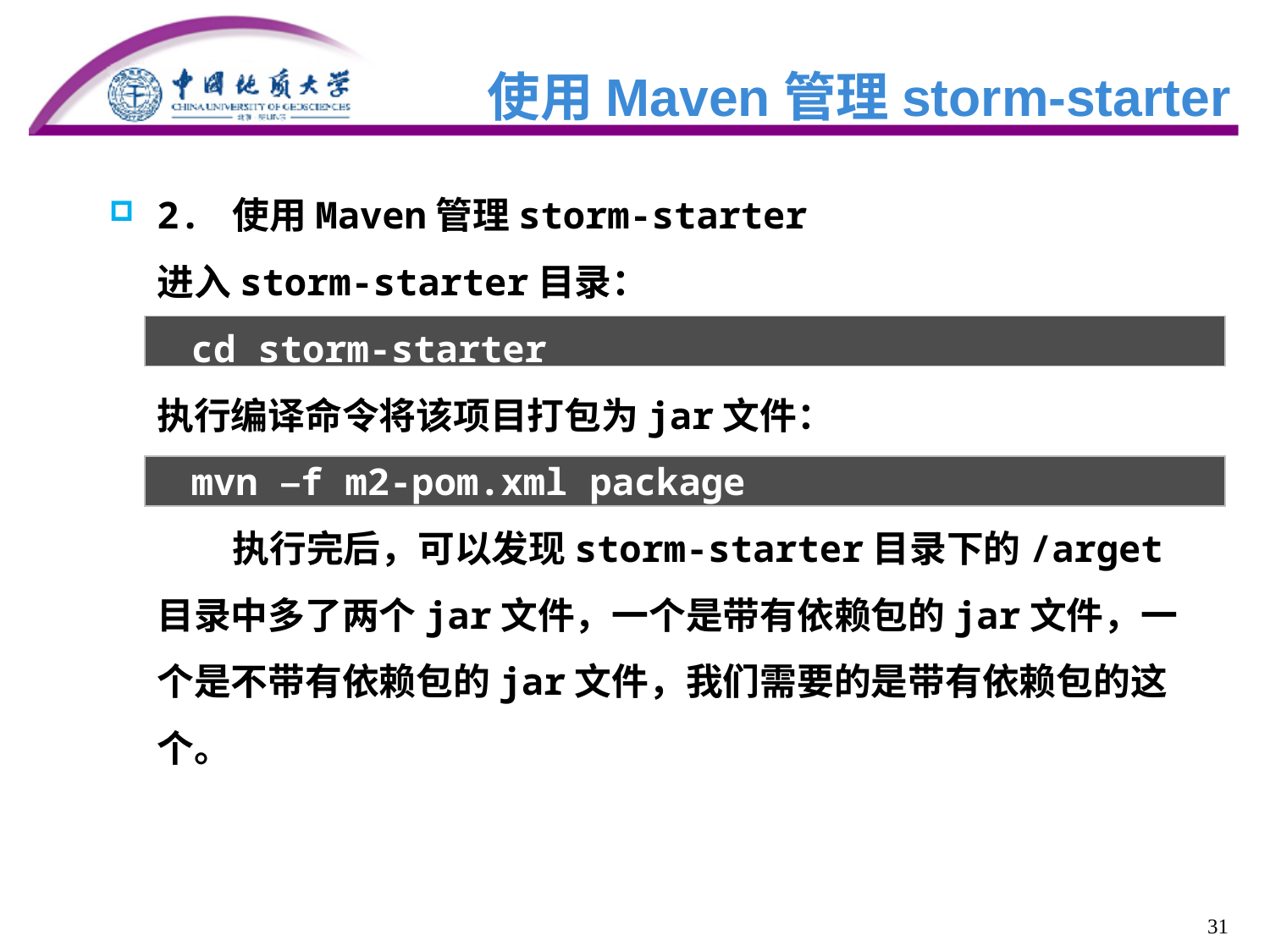

# 使用Maven管理storm-starter
2. 使用Maven管理storm-starter
进入storm-starter目录：
   cd storm-starter
执行编译命令将该项目打包为jar文件：
   mvn –f m2-pom.xml package
   执行完后，可以发现storm-starter目录下的/arget目录中多了两个jar文件，一个是带有依赖包的jar文件，一个是不带有依赖包的jar文件，我们需要的是带有依赖包的这个。